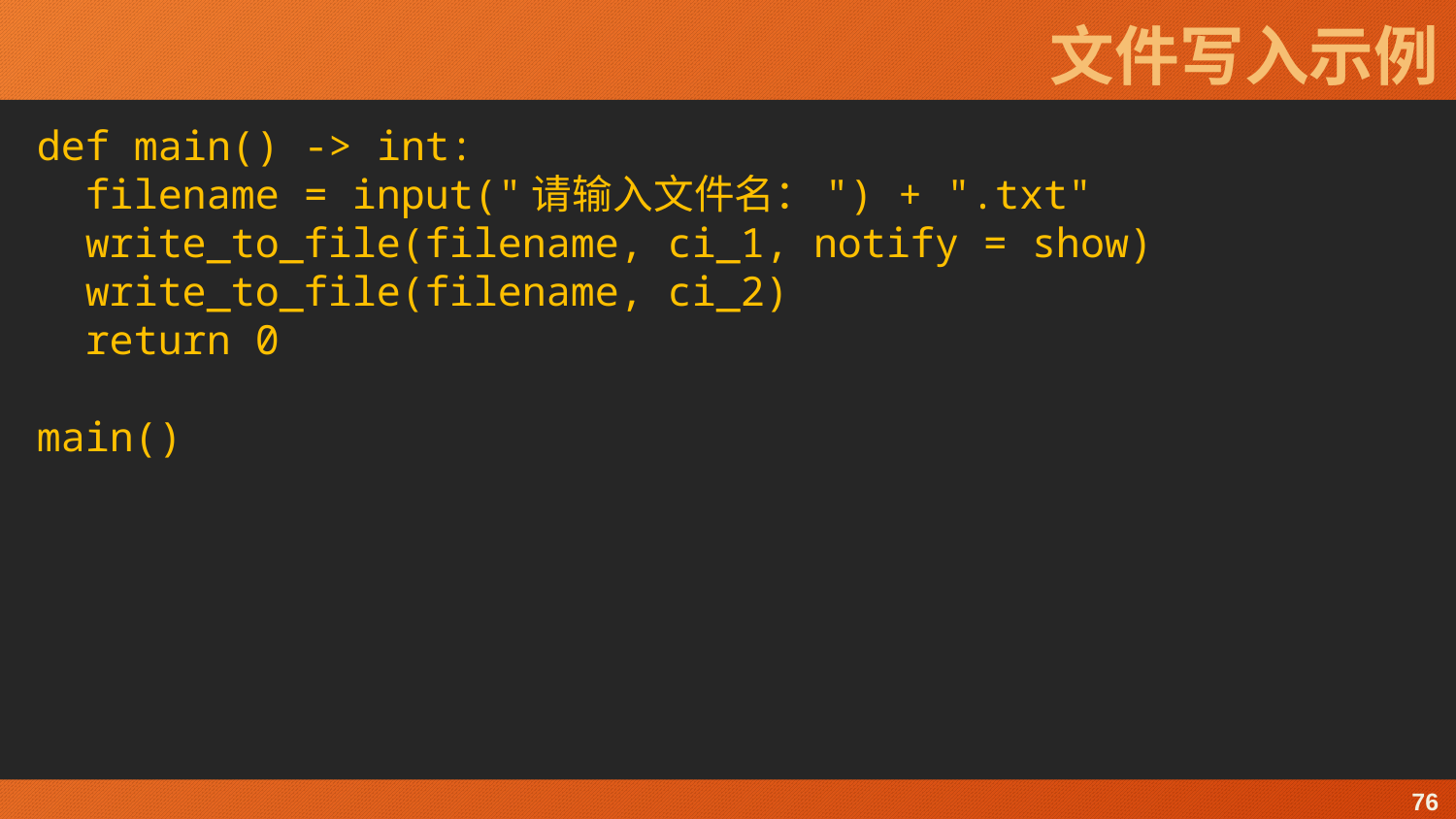

# 文件写入示例
def main() -> int:
  filename = input("请输入文件名：") + ".txt"
  write_to_file(filename, ci_1, notify = show)
  write_to_file(filename, ci_2)
  return 0

main()
76